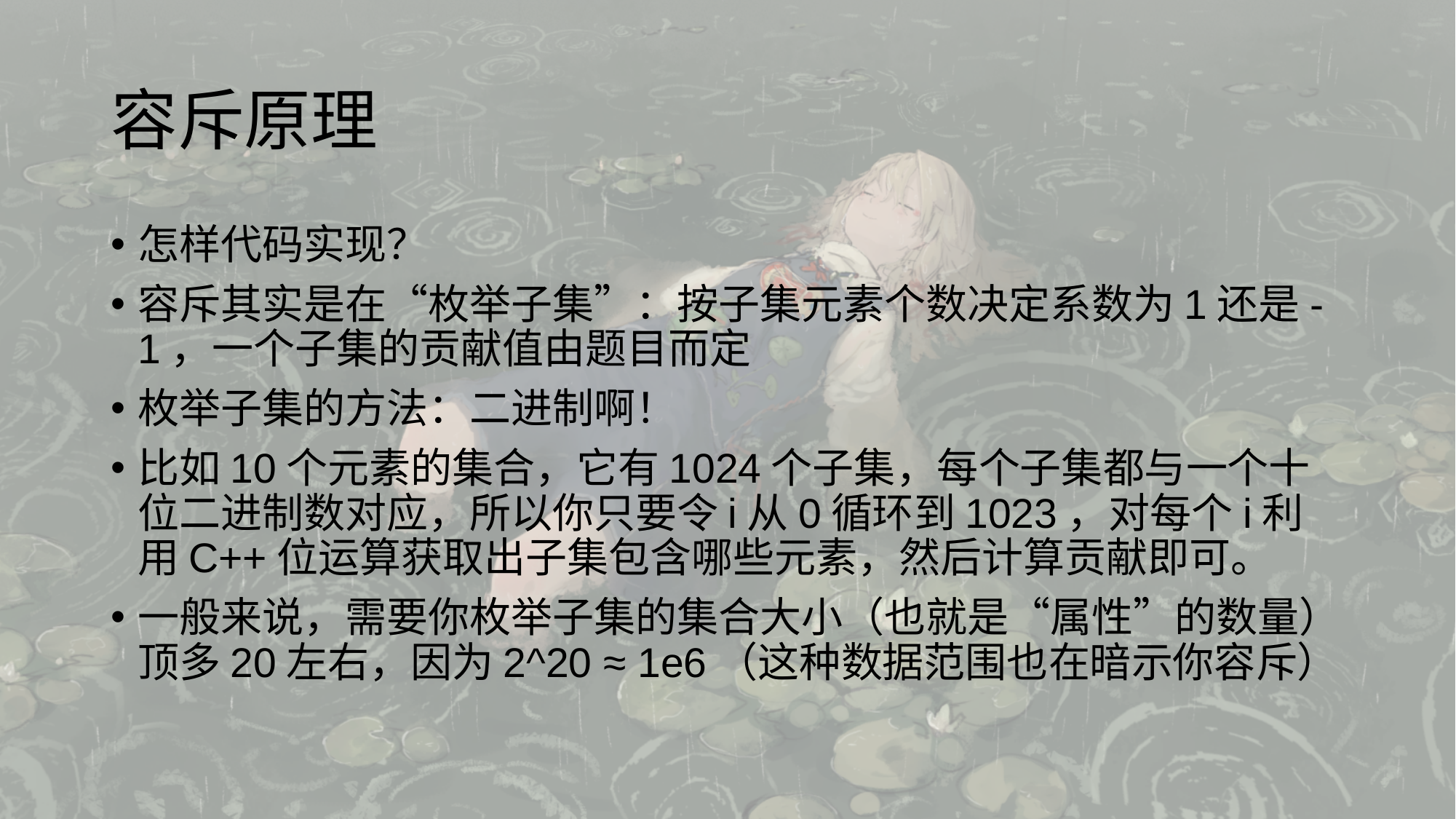

# 容斥原理
怎样代码实现？
容斥其实是在“枚举子集”：按子集元素个数决定系数为1还是-1，一个子集的贡献值由题目而定
枚举子集的方法：二进制啊！
比如10个元素的集合，它有1024个子集，每个子集都与一个十位二进制数对应，所以你只要令i从0循环到1023，对每个i利用C++位运算获取出子集包含哪些元素，然后计算贡献即可。
一般来说，需要你枚举子集的集合大小（也就是“属性”的数量）顶多20左右，因为2^20 ≈ 1e6（这种数据范围也在暗示你容斥）